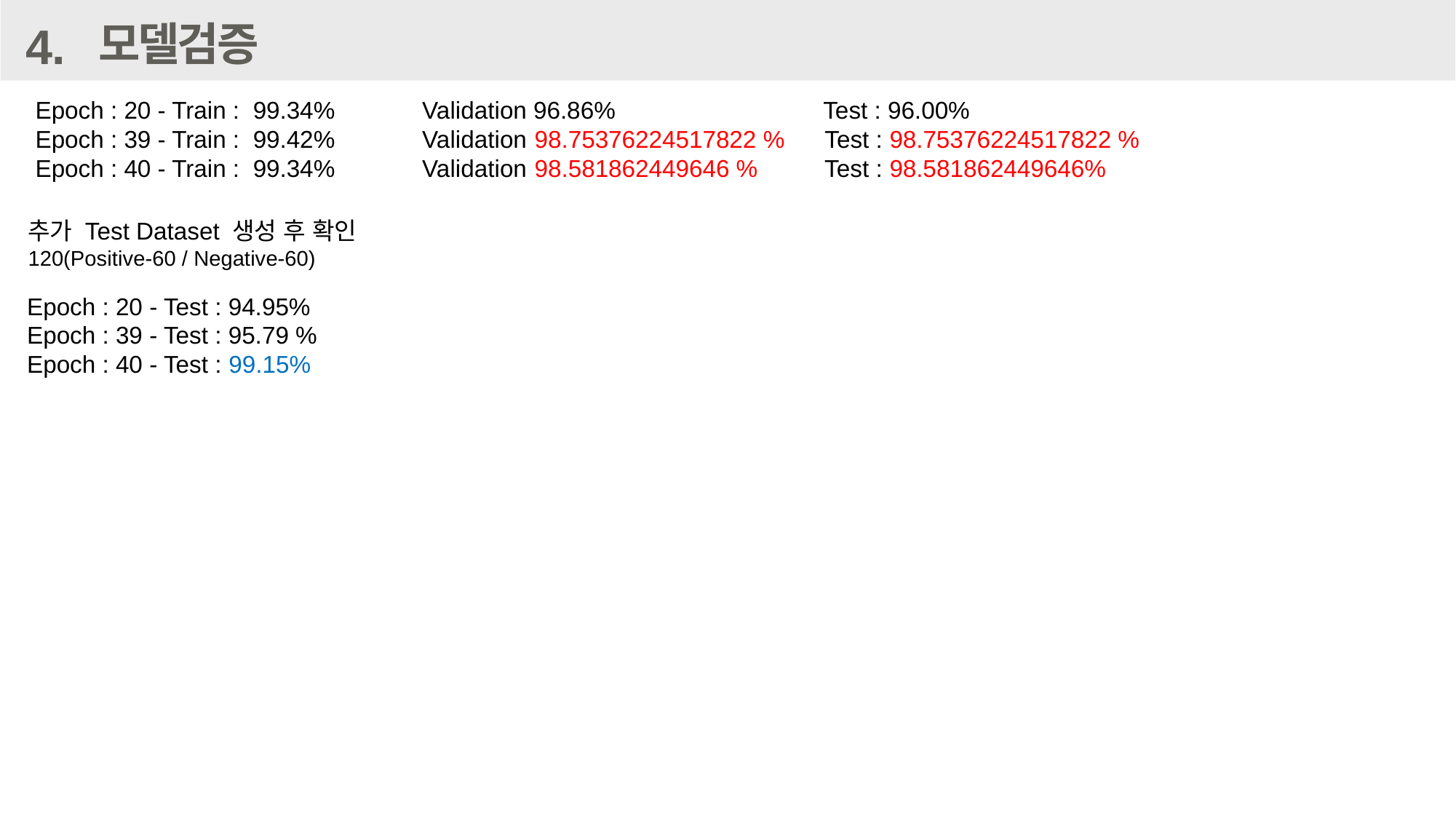

모델검증
4.
Epoch : 20 - Train :  99.34%             Validation 96.86%                               Test : 96.00%
Epoch : 39 - Train :  99.42%             Validation 98.75376224517822 %      Test : 98.75376224517822 %
Epoch : 40 - Train :  99.34%             Validation 98.581862449646 %          Test : 98.581862449646%
추가 Test Dataset 생성 후 확인
120(Positive-60 / Negative-60)
Epoch : 20 - Test : 94.95%
Epoch : 39 - Test : 95.79 %
Epoch : 40 - Test : 99.15%